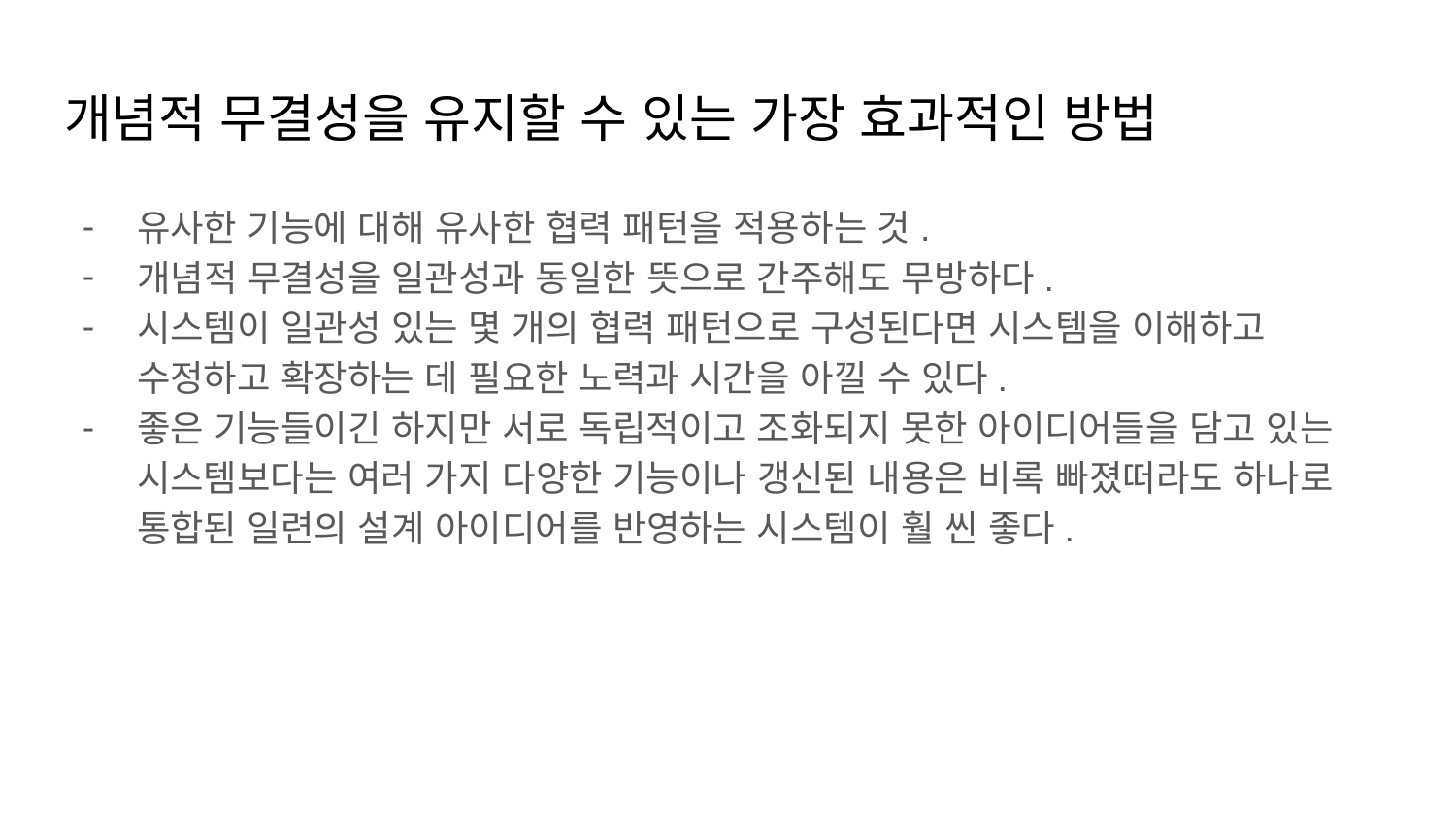

# 개념적 무결성을 유지할 수 있는 가장 효과적인 방법
유사한 기능에 대해 유사한 협력 패턴을 적용하는 것.
개념적 무결성을 일관성과 동일한 뜻으로 간주해도 무방하다.
시스템이 일관성 있는 몇 개의 협력 패턴으로 구성된다면 시스템을 이해하고 수정하고 확장하는 데 필요한 노력과 시간을 아낄 수 있다.
좋은 기능들이긴 하지만 서로 독립적이고 조화되지 못한 아이디어들을 담고 있는 시스템보다는 여러 가지 다양한 기능이나 갱신된 내용은 비록 빠졌떠라도 하나로 통합된 일련의 설계 아이디어를 반영하는 시스템이 훨 씬 좋다.